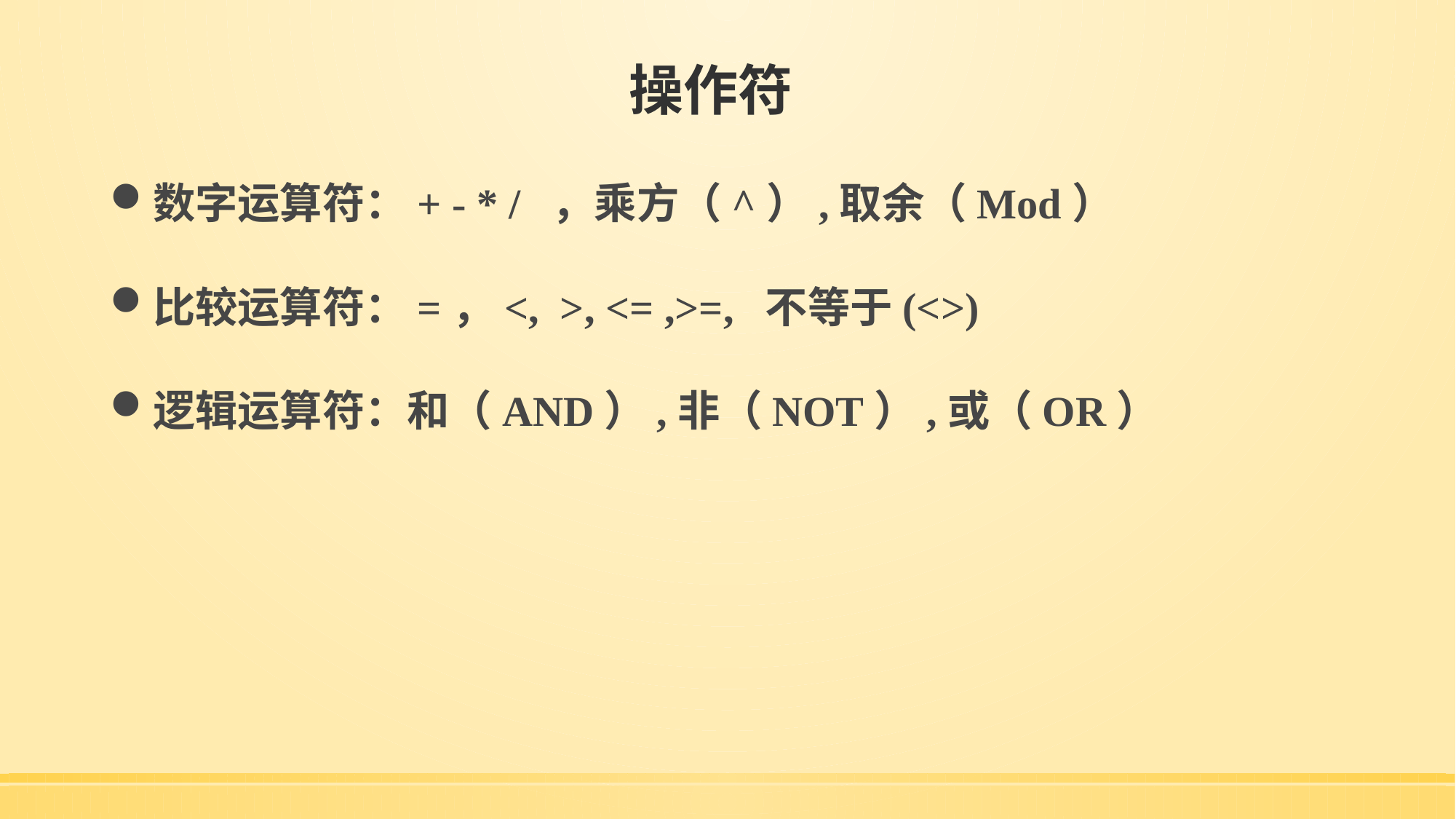

# 操作符
数字运算符：+ - * /  ，乘方（^）,取余（Mod）
比较运算符：=，<,  >, <= ,>=,  不等于(<>)
逻辑运算符：和（AND）,非（NOT）,或（OR）